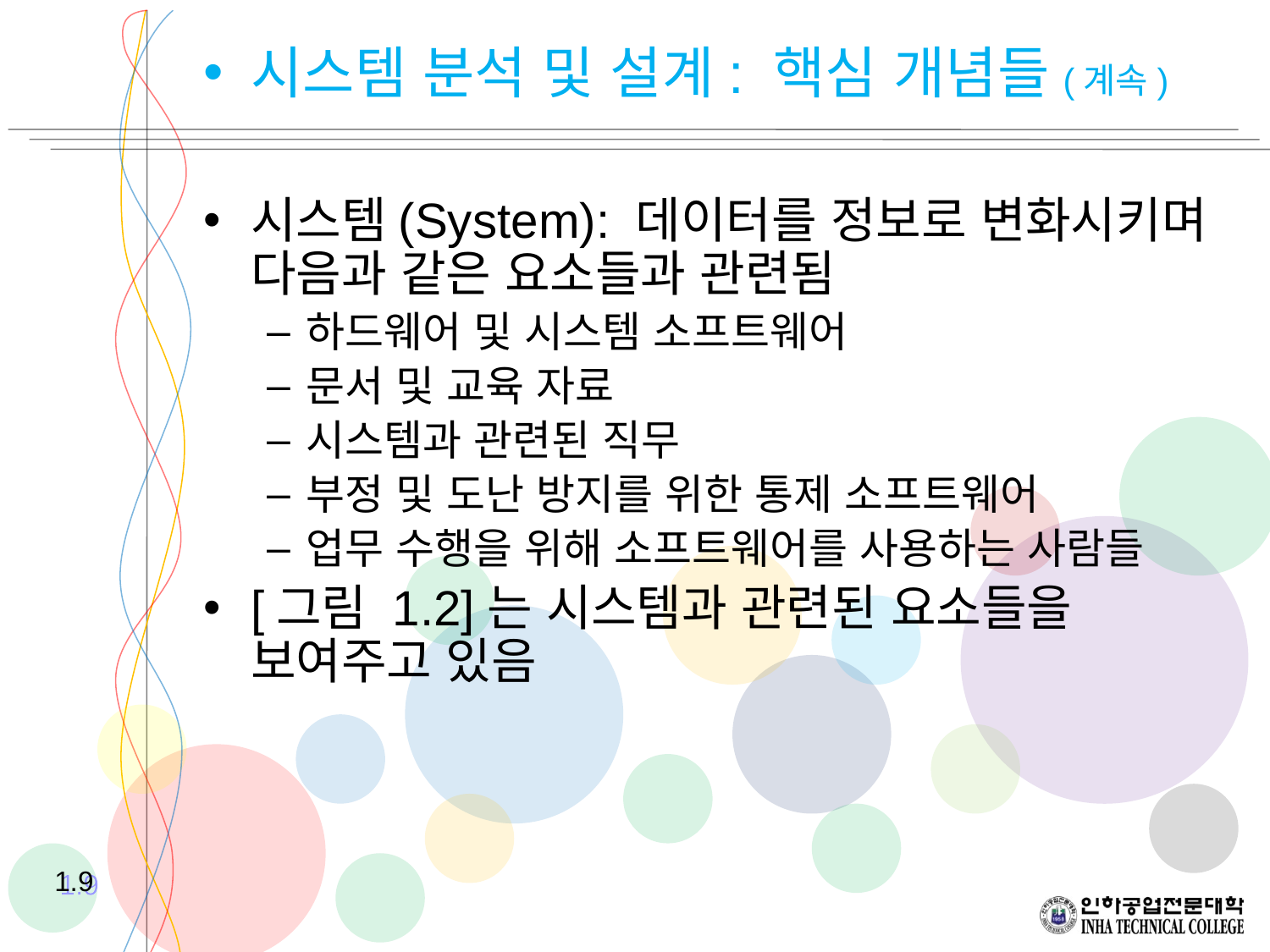

시스템(System): 데이터를 정보로 변화시키며 다음과 같은 요소들과 관련됨
하드웨어 및 시스템 소프트웨어
문서 및 교육 자료
시스템과 관련된 직무
부정 및 도난 방지를 위한 통제 소프트웨어
업무 수행을 위해 소프트웨어를 사용하는 사람들
[그림 1.2]는 시스템과 관련된 요소들을 보여주고 있음
시스템 분석 및 설계: 핵심 개념들(계속)
1.9